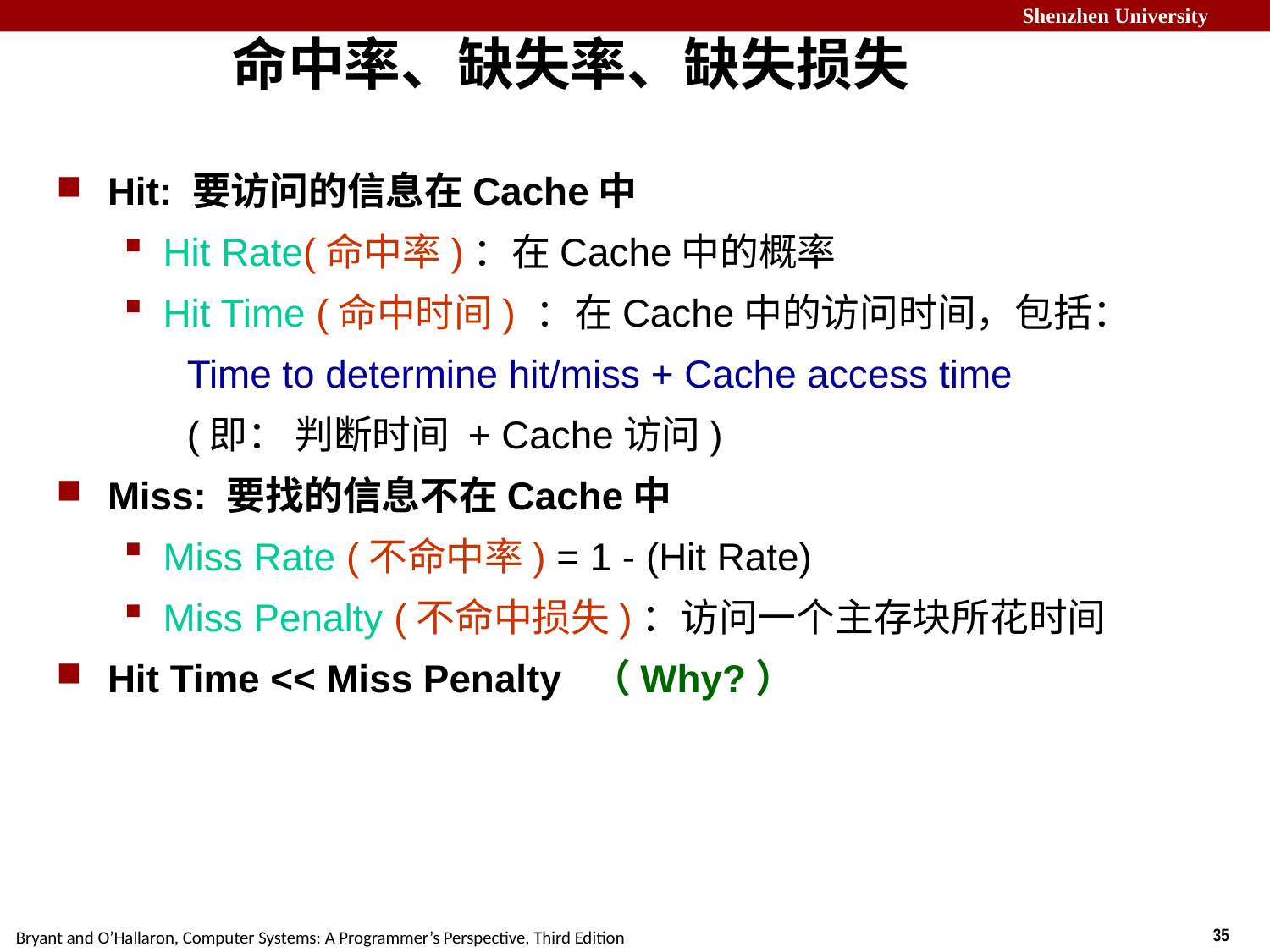

命中率、缺失率、缺失损失
Hit: 要访问的信息在Cache中
Hit Rate(命中率)：在Cache中的概率
Hit Time (命中时间) ：在Cache中的访问时间，包括：
Time to determine hit/miss + Cache access time
(即： 判断时间 + Cache访问)
Miss: 要找的信息不在Cache中
Miss Rate (不命中率) = 1 - (Hit Rate)
Miss Penalty (不命中损失)：访问一个主存块所花时间
Hit Time << Miss Penalty  （Why?）